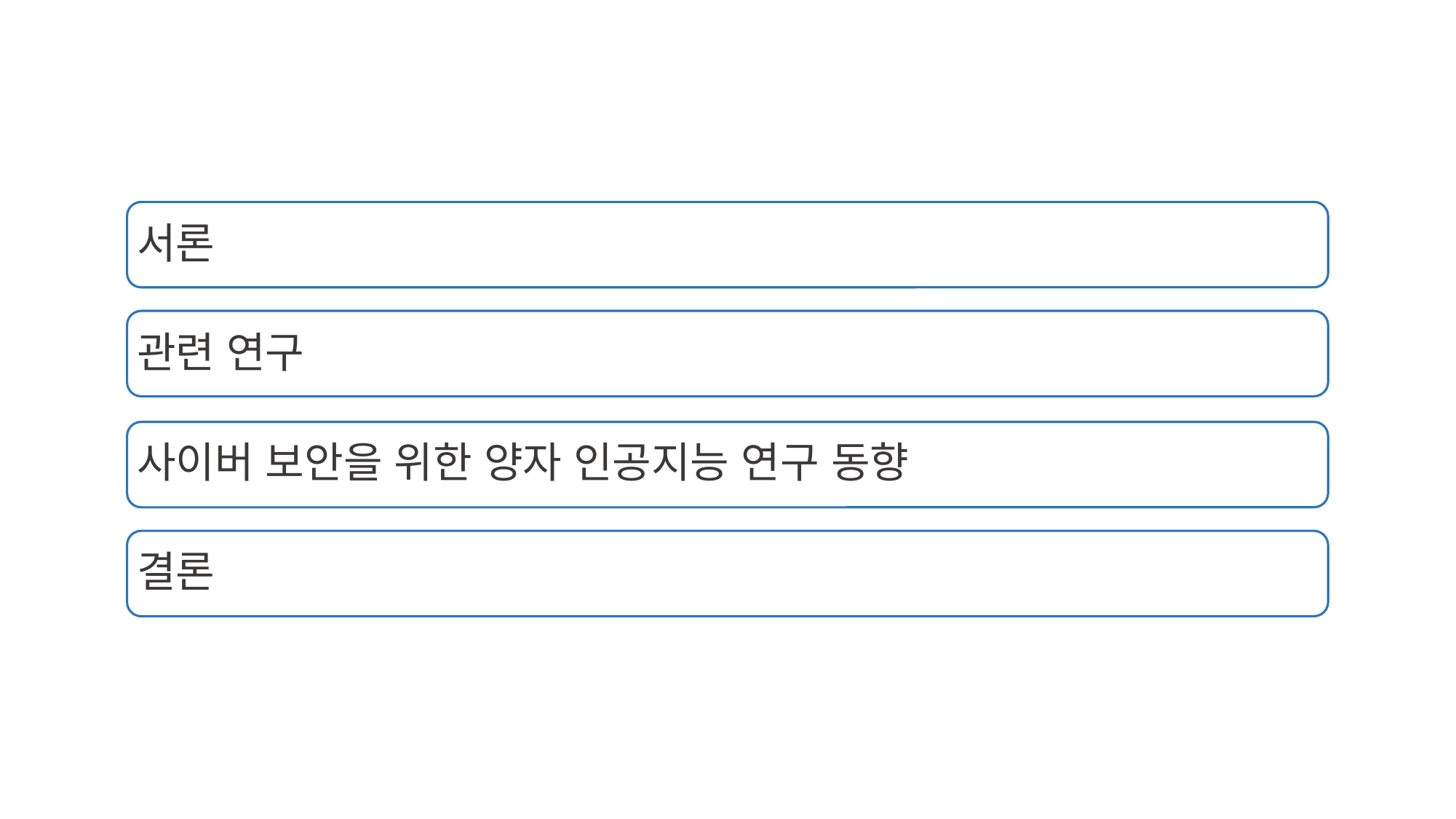

서론
관련 연구
사이버 보안을 위한 양자 인공지능 연구 동향
결론